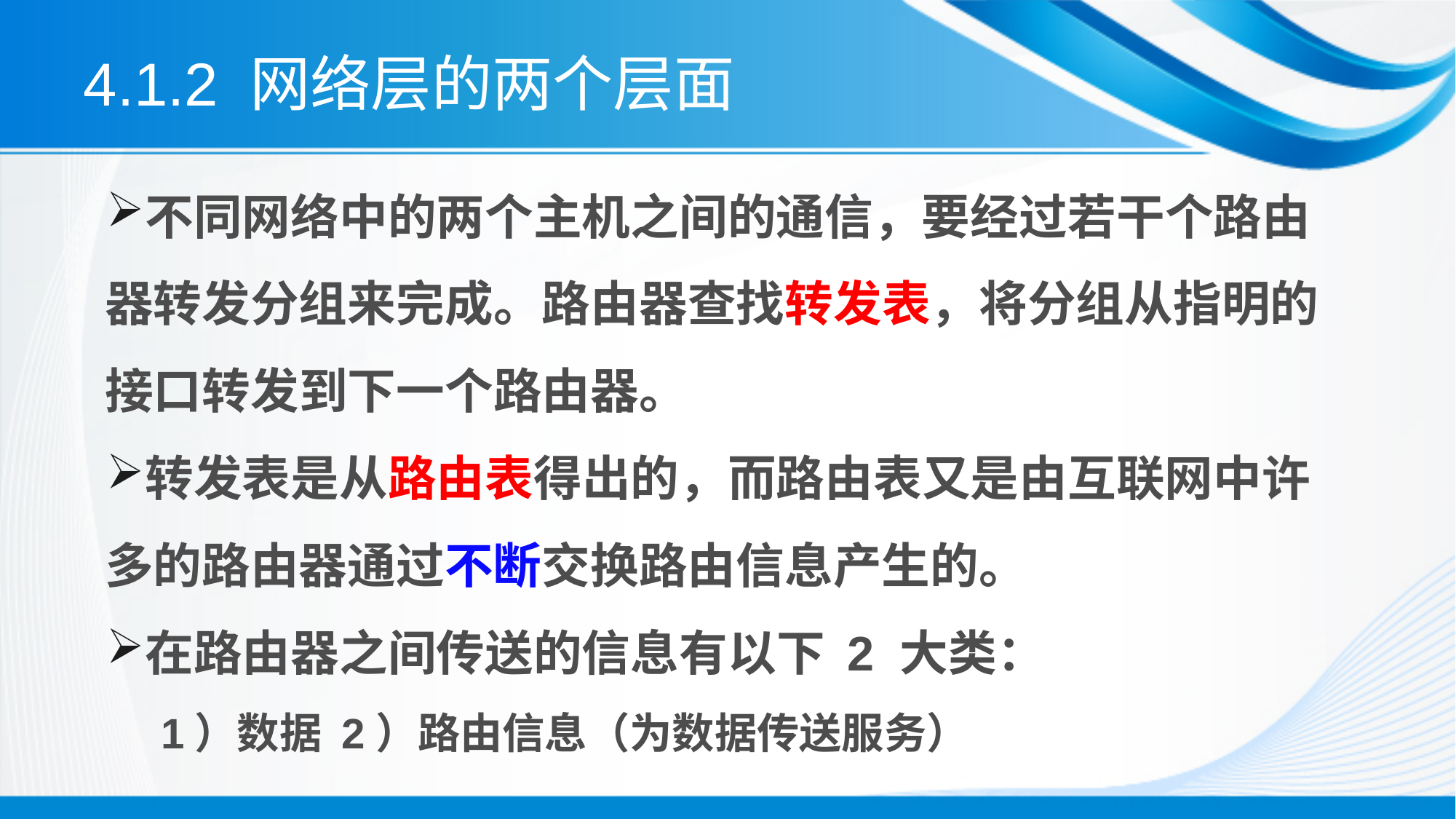

# 4.1.2 网络层的两个层面
不同网络中的两个主机之间的通信，要经过若干个路由器转发分组来完成。路由器查找转发表，将分组从指明的接口转发到下一个路由器。
转发表是从路由表得出的，而路由表又是由互联网中许多的路由器通过不断交换路由信息产生的。
在路由器之间传送的信息有以下 2 大类：
1）数据 2）路由信息（为数据传送服务）